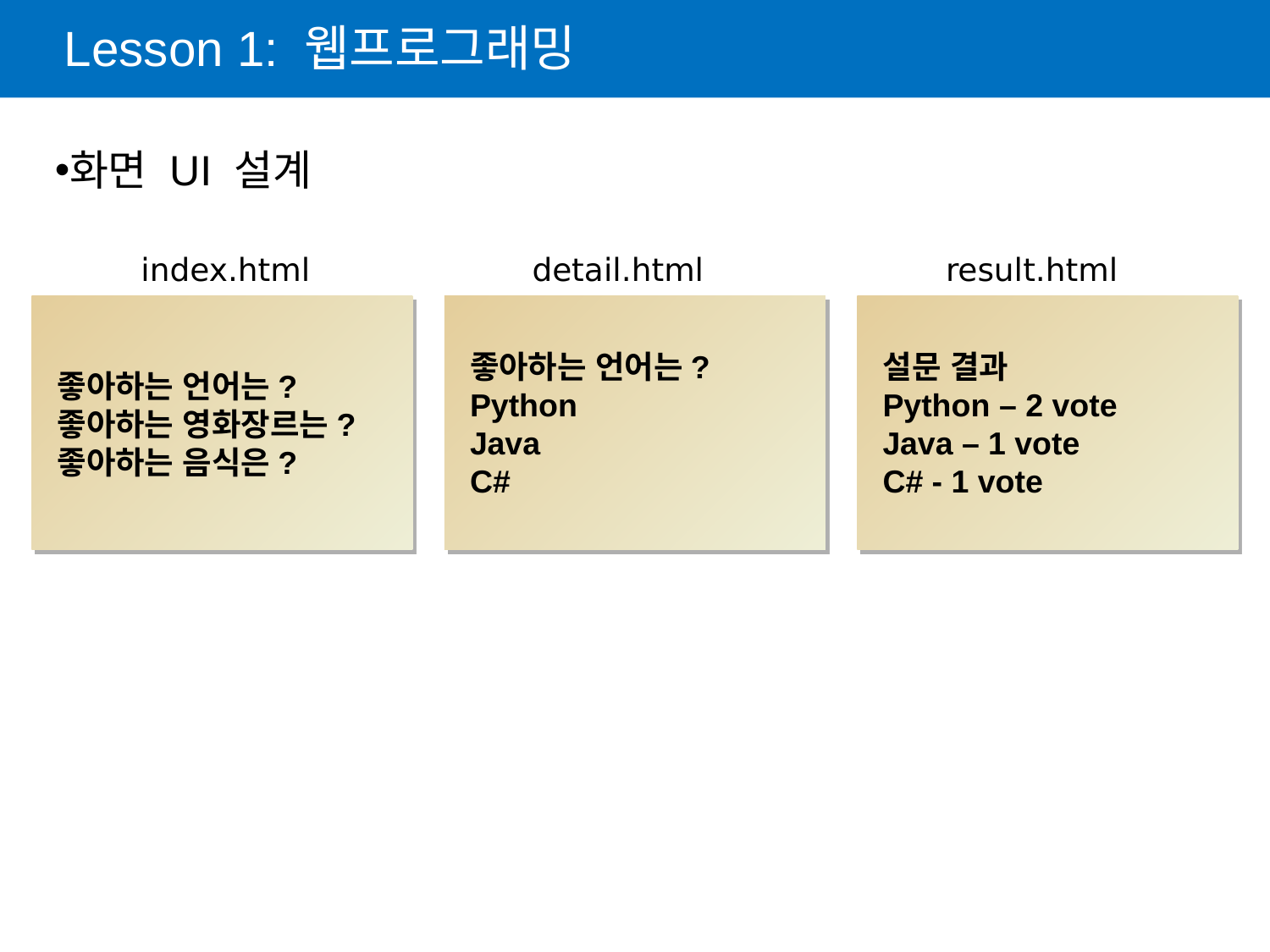

# Lesson 1: 웹프로그래밍
화면 UI 설계

index.html
detail.html
result.html
좋아하는 언어는?
좋아하는 영화장르는?
좋아하는 음식은?
좋아하는 언어는?
Python
Java
C#
설문 결과
Python – 2 vote
Java – 1 vote
C# - 1 vote